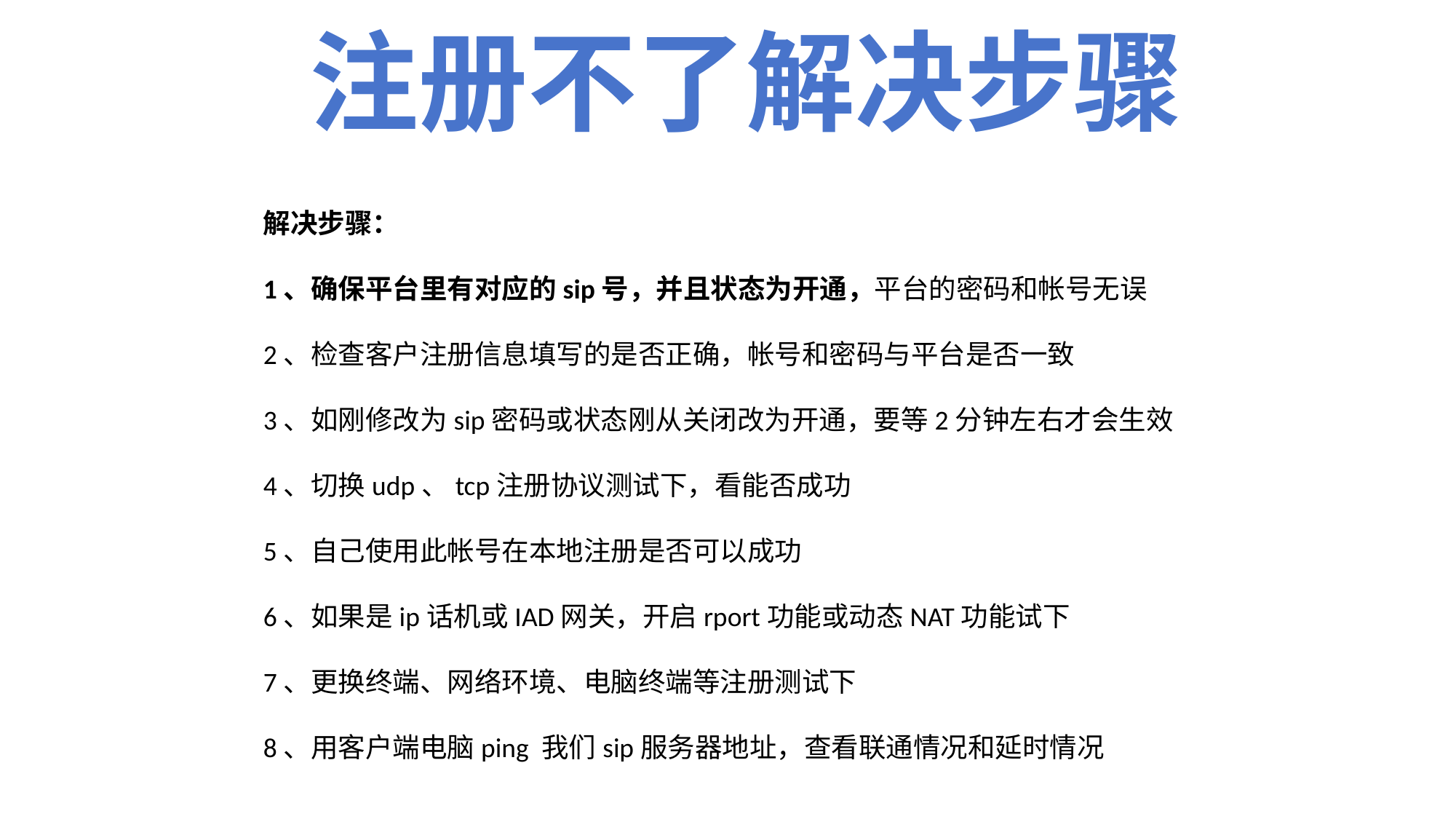

注册不了解决步骤
解决步骤： 1、确保平台里有对应的sip号，并且状态为开通，平台的密码和帐号无误 2、检查客户注册信息填写的是否正确，帐号和密码与平台是否一致 3、如刚修改为sip密码或状态刚从关闭改为开通，要等2分钟左右才会生效 4、切换udp、tcp注册协议测试下，看能否成功 5、自己使用此帐号在本地注册是否可以成功 6、如果是ip话机或IAD网关，开启rport功能或动态NAT功能试下 7、更换终端、网络环境、电脑终端等注册测试下 8、用客户端电脑ping 我们sip服务器地址，查看联通情况和延时情况